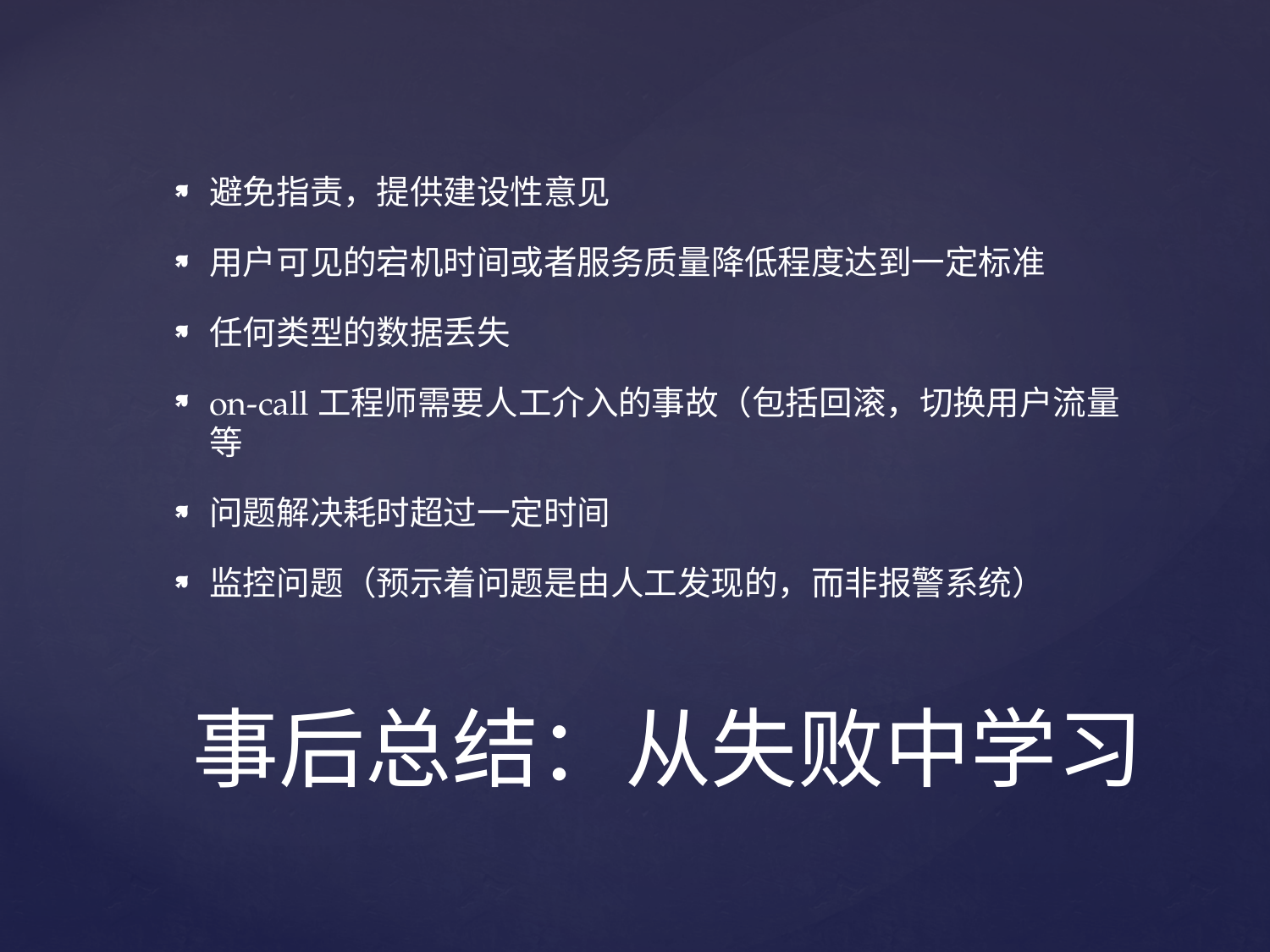

避免指责，提供建设性意见
用户可见的宕机时间或者服务质量降低程度达到一定标准
任何类型的数据丢失
on-call工程师需要人工介入的事故（包括回滚，切换用户流量等
问题解决耗时超过一定时间
监控问题（预示着问题是由人工发现的，而非报警系统）
# 事后总结：从失败中学习